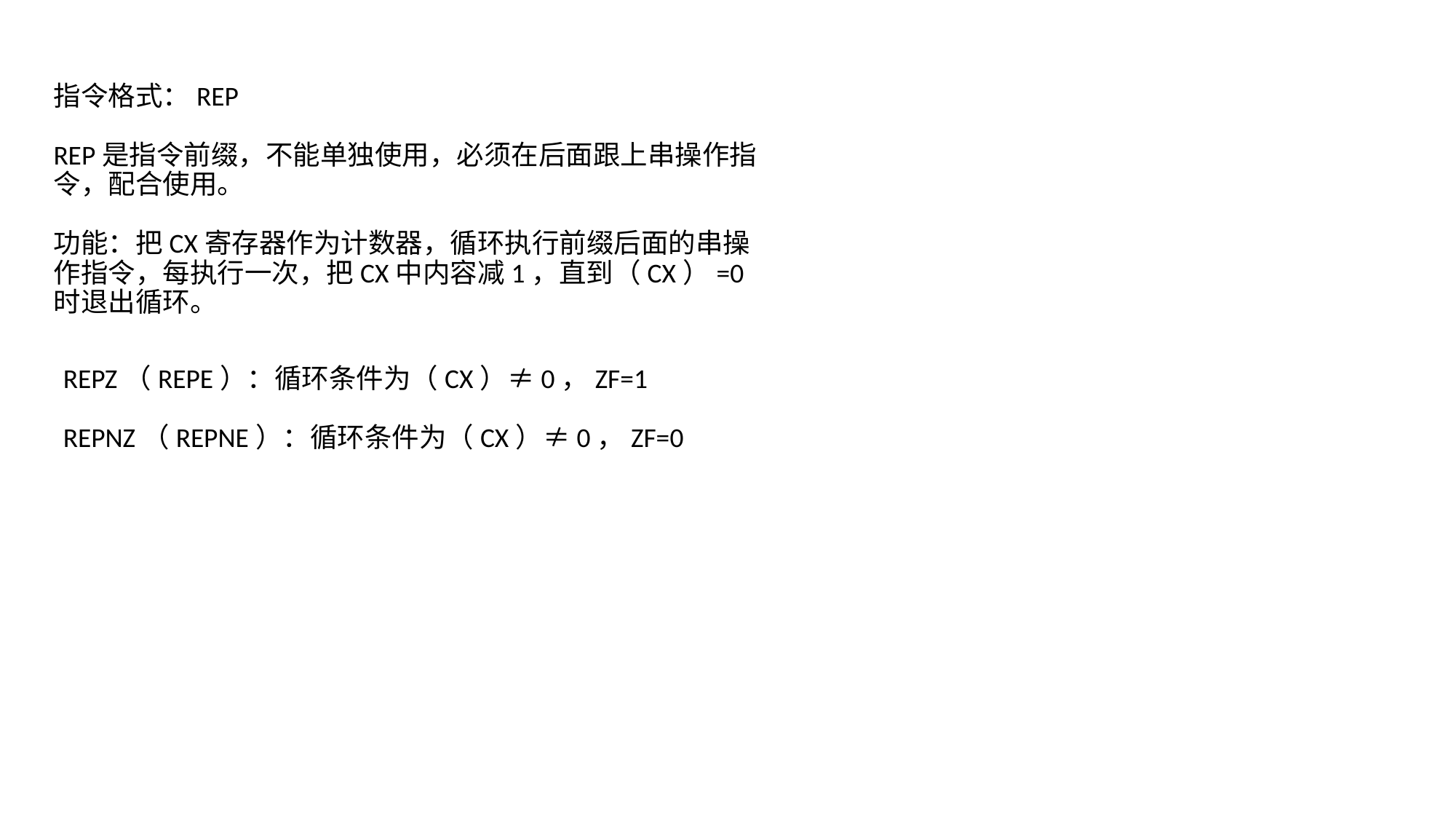

指令格式：REP

REP是指令前缀，不能单独使用，必须在后面跟上串操作指令，配合使用。

功能：把CX寄存器作为计数器，循环执行前缀后面的串操作指令，每执行一次，把CX中内容减1，直到（CX）=0时退出循环。
REPZ（REPE）：循环条件为（CX）≠0，ZF=1

REPNZ（REPNE）：循环条件为（CX）≠0，ZF=0